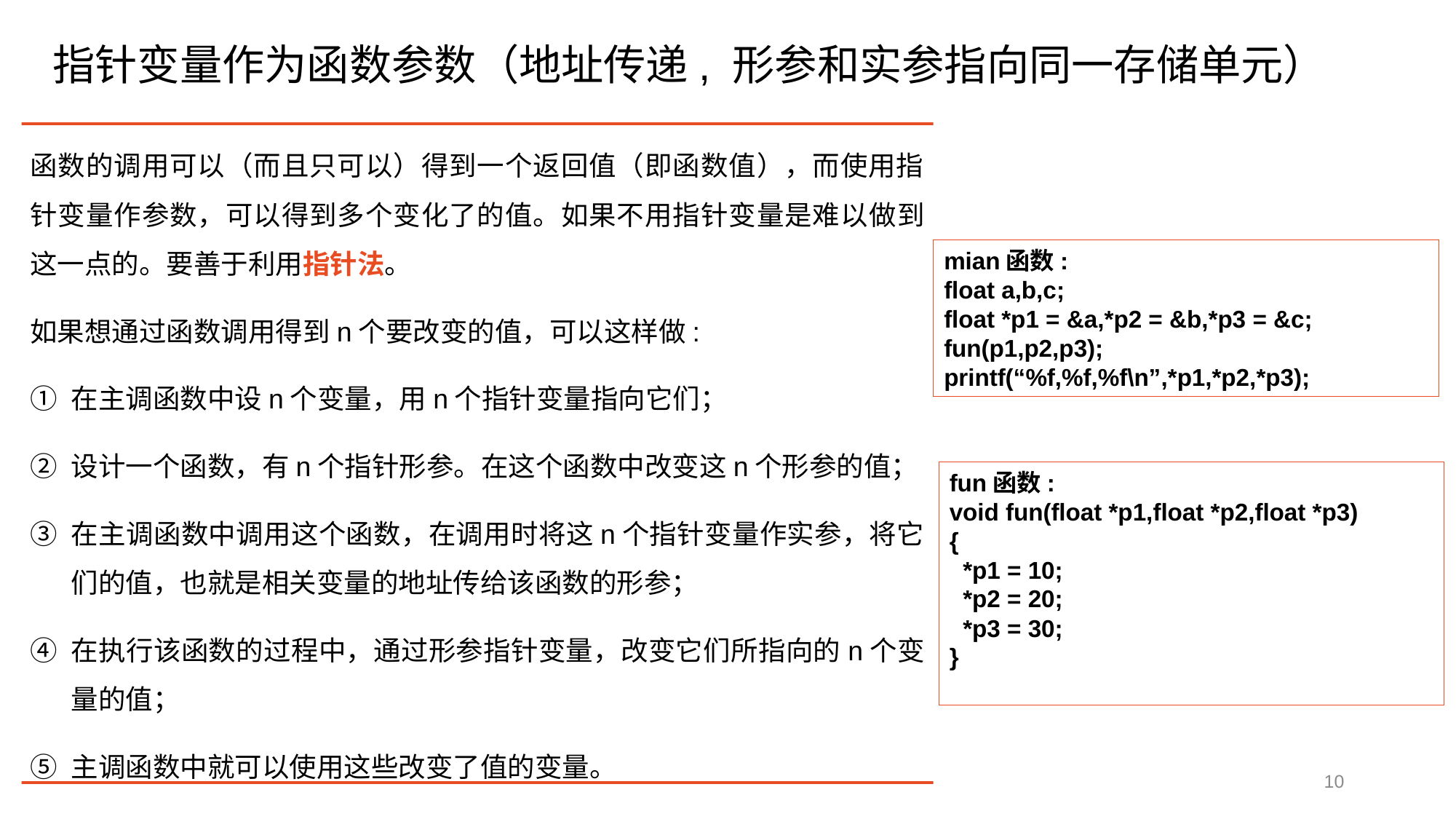

# 指针变量作为函数参数（地址传递, 形参和实参指向同一存储单元）
函数的调用可以（而且只可以）得到一个返回值（即函数值），而使用指针变量作参数，可以得到多个变化了的值。如果不用指针变量是难以做到这一点的。要善于利用指针法。
如果想通过函数调用得到n个要改变的值，可以这样做:
在主调函数中设n个变量，用n个指针变量指向它们；
设计一个函数，有n个指针形参。在这个函数中改变这n个形参的值；
在主调函数中调用这个函数，在调用时将这n个指针变量作实参，将它们的值，也就是相关变量的地址传给该函数的形参；
在执行该函数的过程中，通过形参指针变量，改变它们所指向的n个变量的值；
主调函数中就可以使用这些改变了值的变量。
mian函数:
float a,b,c;
float *p1 = &a,*p2 = &b,*p3 = &c;
fun(p1,p2,p3);
printf(“%f,%f,%f\n”,*p1,*p2,*p3);
fun函数:
void fun(float *p1,float *p2,float *p3)
{
  *p1 = 10;
  *p2 = 20;
  *p3 = 30;
}

10